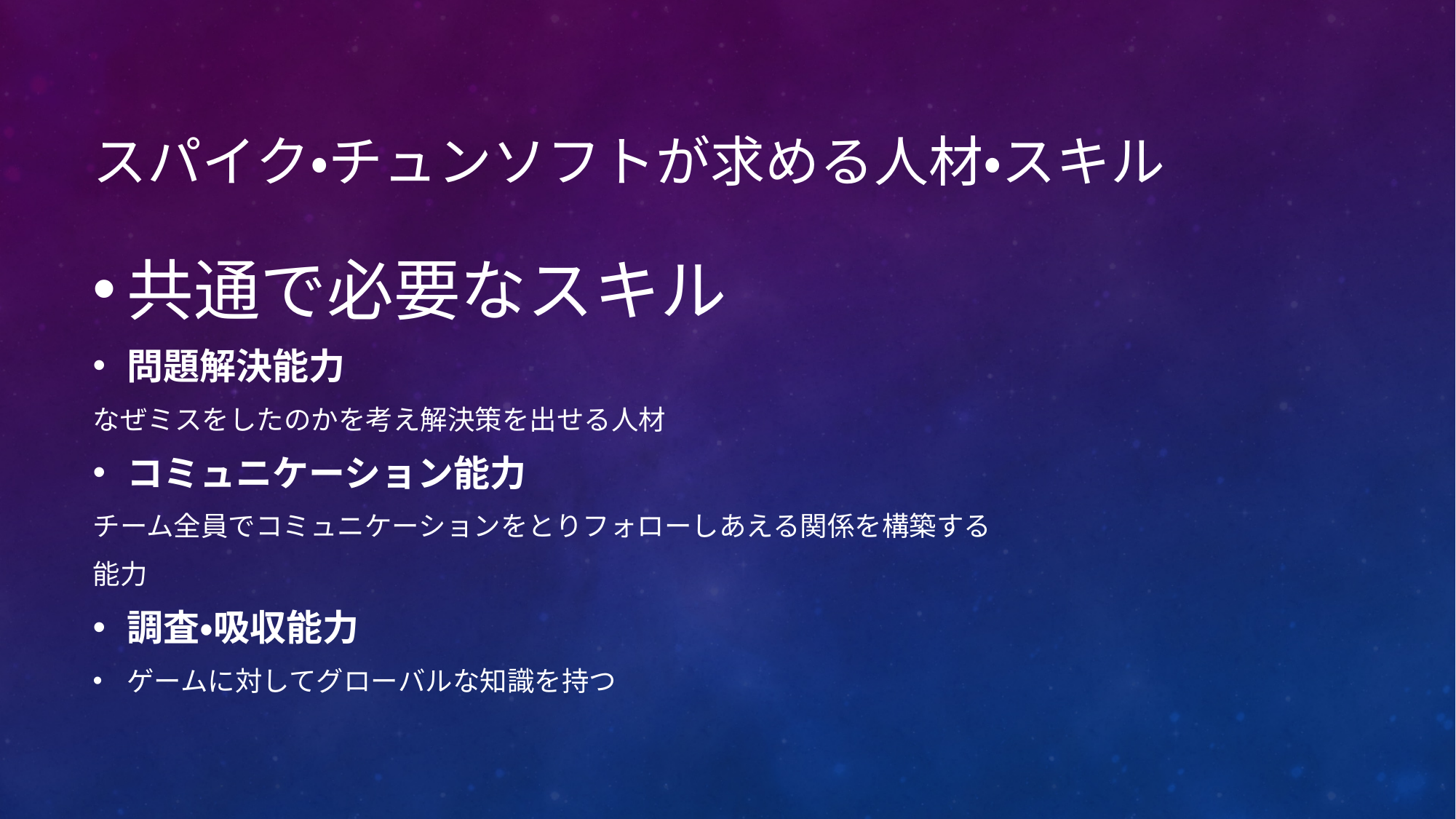

# スパイク・チュンソフトが求める人材・スキル
共通で必要なスキル
問題解決能力
なぜミスをしたのかを考え解決策を出せる人材
コミュニケーション能力
チーム全員でコミュニケーションをとりフォローしあえる関係を構築する
能力
調査・吸収能力
ゲームに対してグローバルな知識を持つ